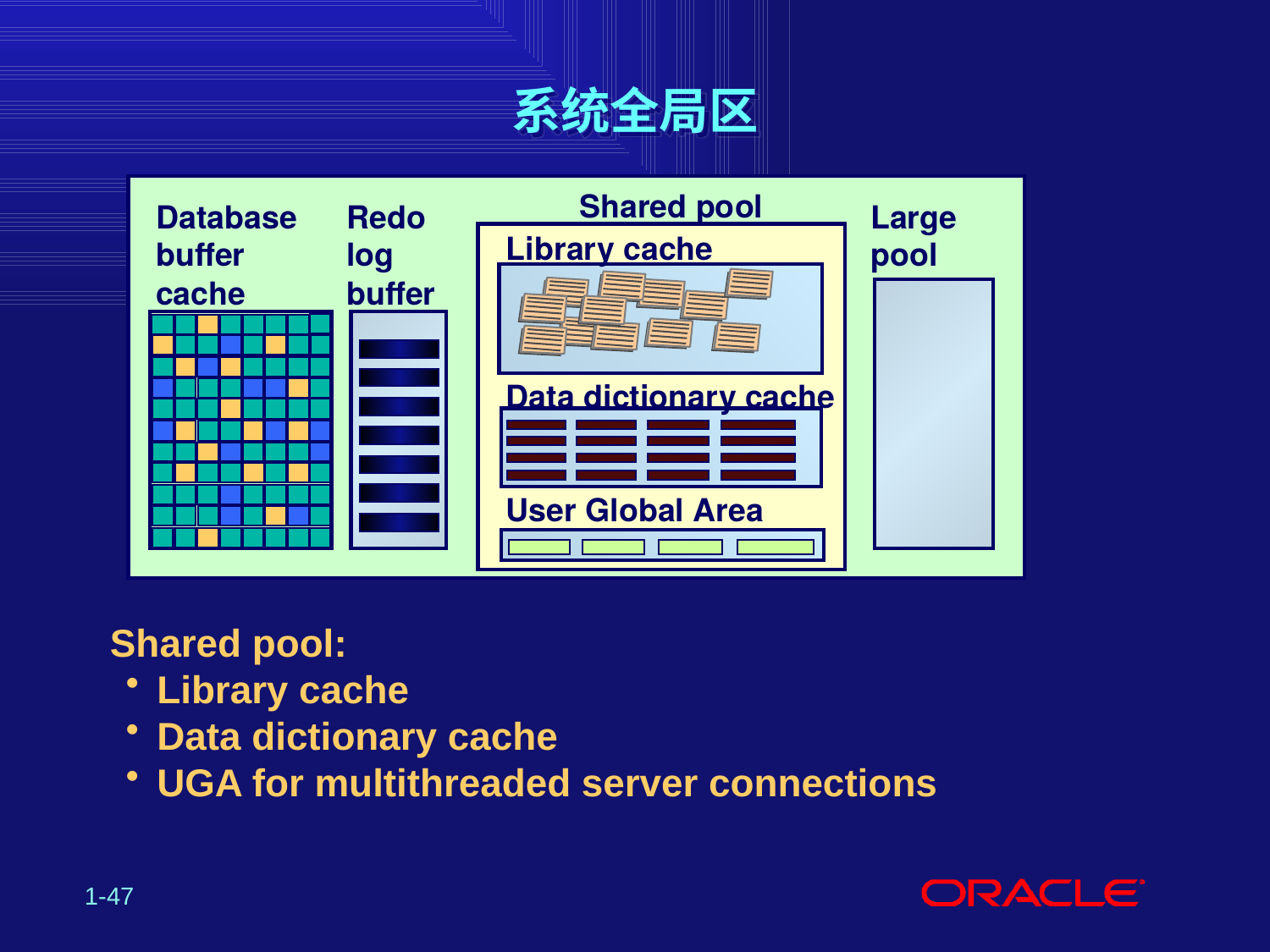

# 系统全局区

Shared pool
Database buffer
cache
Redo
log
buffer
Large pool
Library cache

Data dictionary cache

User Global Area

Shared pool:
Library cache
Data dictionary cache
UGA for multithreaded server connections